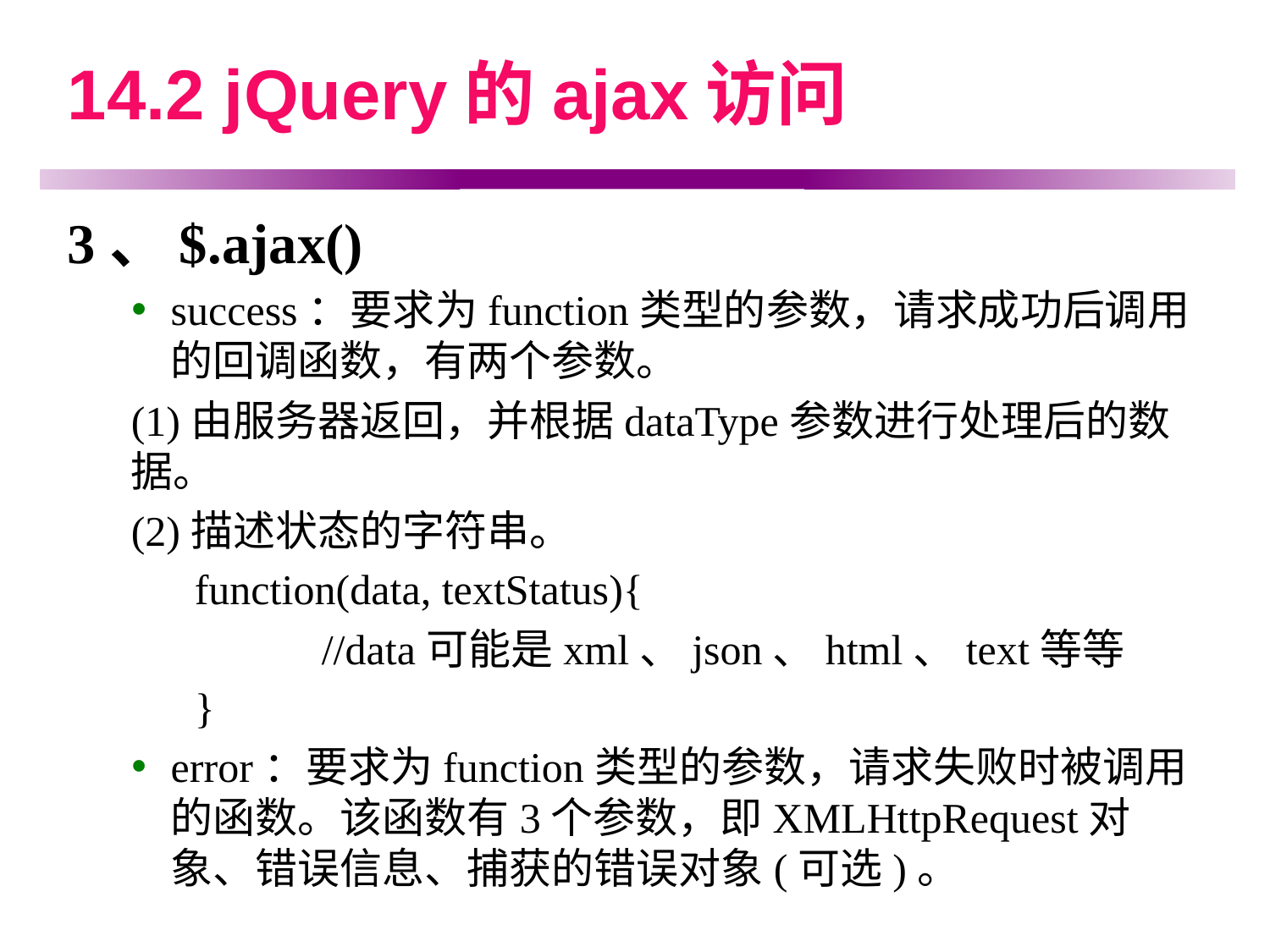

# 14.2 jQuery的ajax访问
3、$.ajax()
success：要求为function类型的参数，请求成功后调用的回调函数，有两个参数。
(1)由服务器返回，并根据dataType参数进行处理后的数据。
(2)描述状态的字符串。
function(data, textStatus){
	//data可能是xml、json、html、text等等
}
error：要求为function类型的参数，请求失败时被调用的函数。该函数有3个参数，即XMLHttpRequest对象、错误信息、捕获的错误对象(可选)。